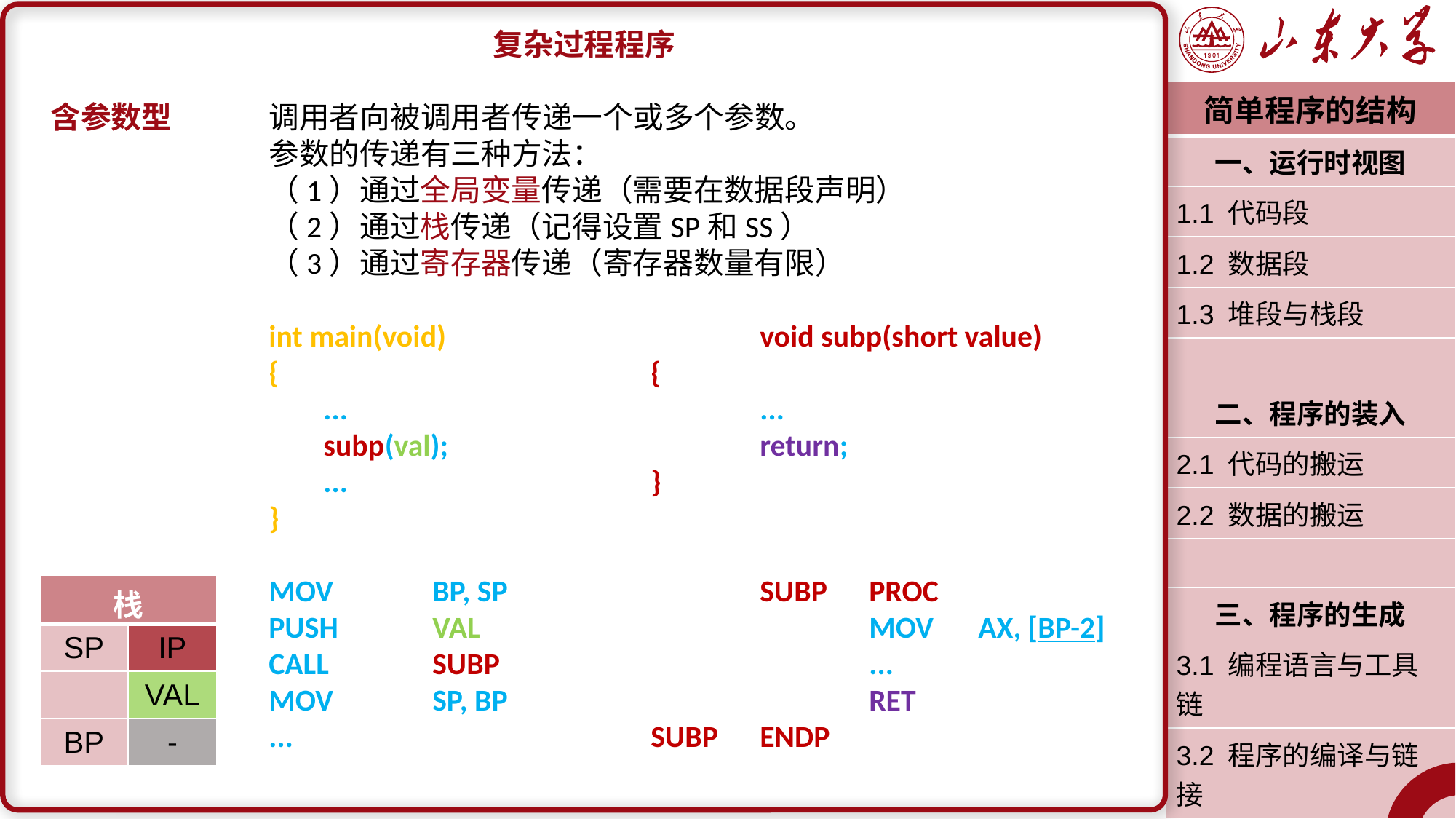

复杂过程程序

含参数型	调用者向被调用者传递一个或多个参数。
		参数的传递有三种方法：
		（1）通过全局变量传递（需要在数据段声明）
		（2）通过栈传递（记得设置SP和SS）
		（3）通过寄存器传递（寄存器数量有限）

int main(void)			void subp(short value)
{				{
	...				...
	subp(val);			return;
	...			}
}

MOV	BP, SP			SUBP	PROC
PUSH	VAL				MOV	AX, [BP-2]
CALL 	SUBP				...
MOV	SP, BP				RET
...				SUBP	ENDP
| 简单程序的结构 |
| --- |
| 一、运行时视图 |
| 1.1 代码段 |
| 1.2 数据段 |
| 1.3 堆段与栈段 |
|  |
| 二、程序的装入 |
| 2.1 代码的搬运 |
| 2.2 数据的搬运 |
|  |
| 三、程序的生成 |
| 3.1 编程语言与工具链 |
| 3.2 程序的编译与链接 |
| 3.3 过程调用与栈框 |
| 潘润宇 2023.03 |
| 栈 |  |
| --- | --- |
| SP | IP |
|  | VAL |
| BP | - |